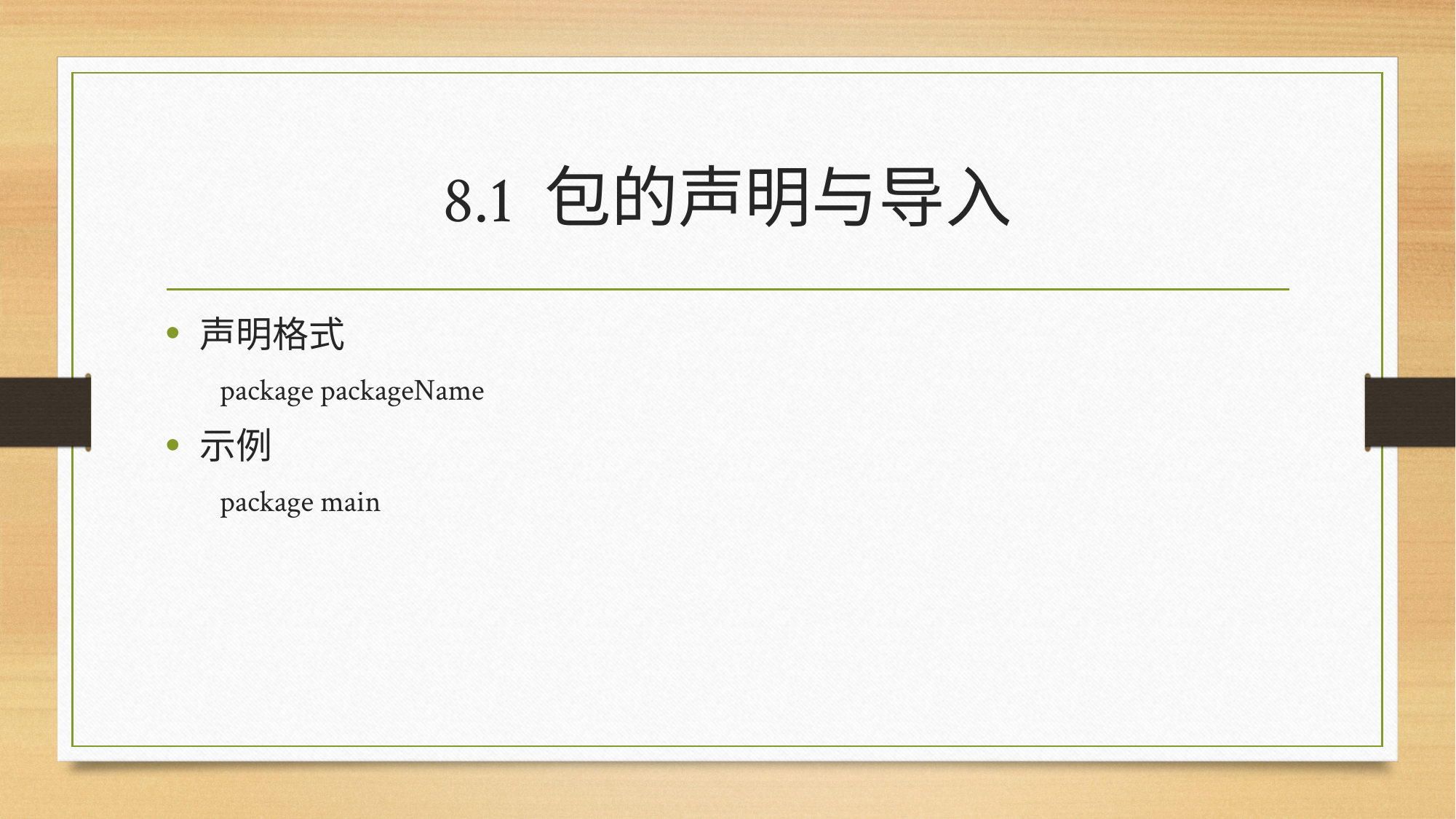

# 8.1 包的声明与导入
声明格式
package packageName
示例
package main